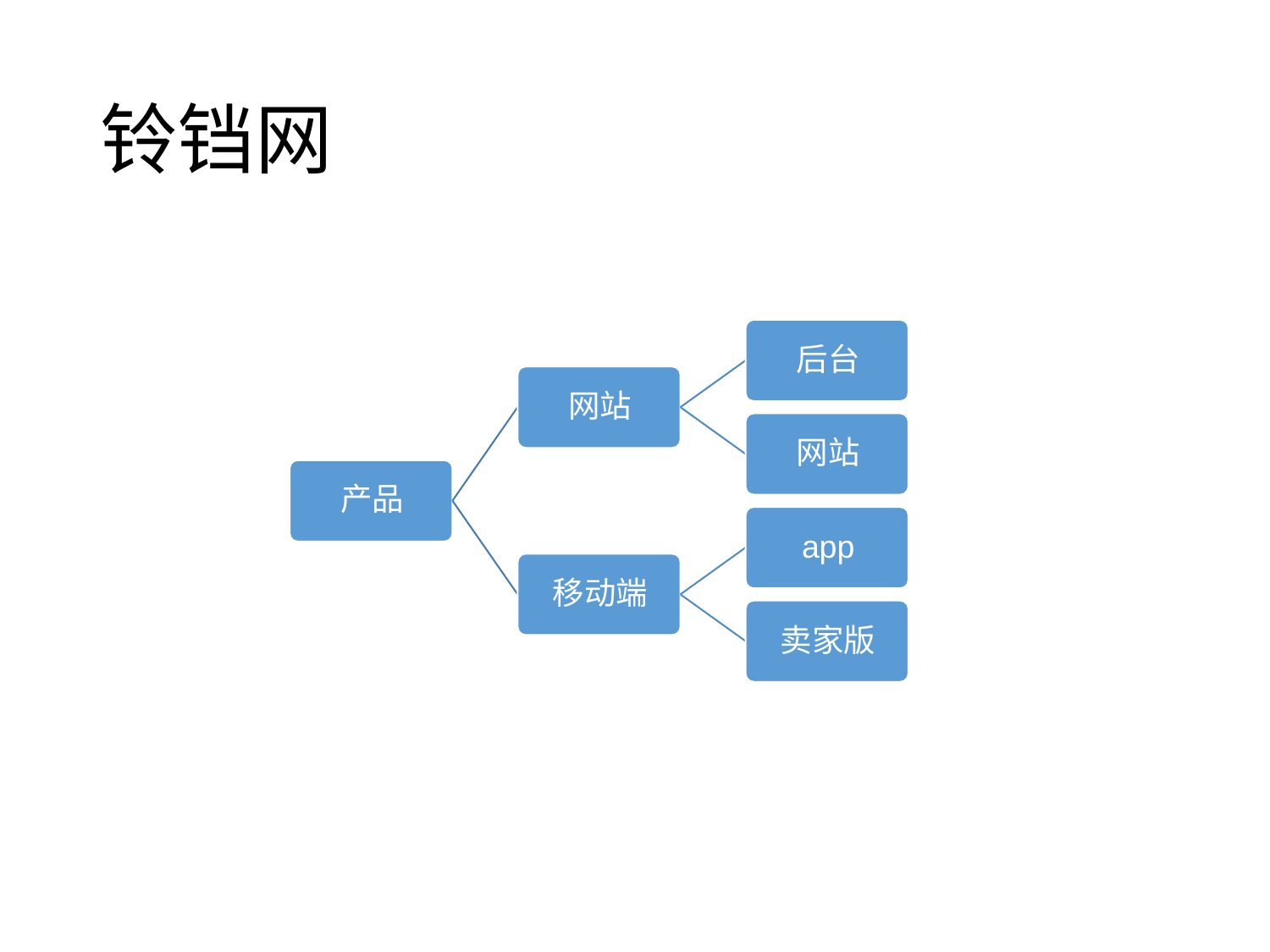

# 铃铛网
产品

网站

后台

网站

移动端

app

卖家版